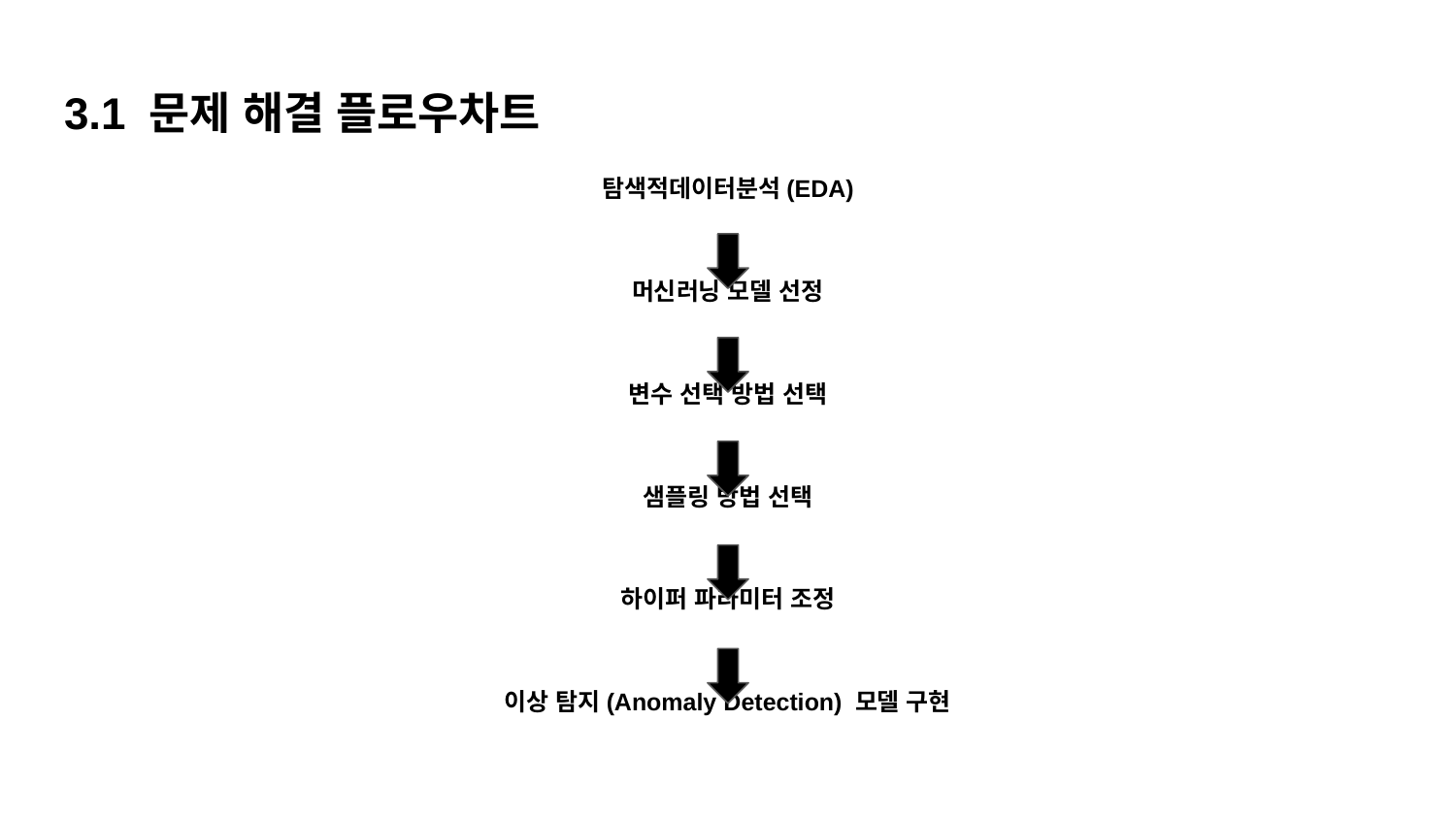

# 3.1 문제 해결 플로우차트

탐색적데이터분석(EDA)

머신러닝 모델 선정

변수 선택 방법 선택

샘플링 방법 선택

하이퍼 파라미터 조정

이상 탐지(Anomaly Detection) 모델 구현